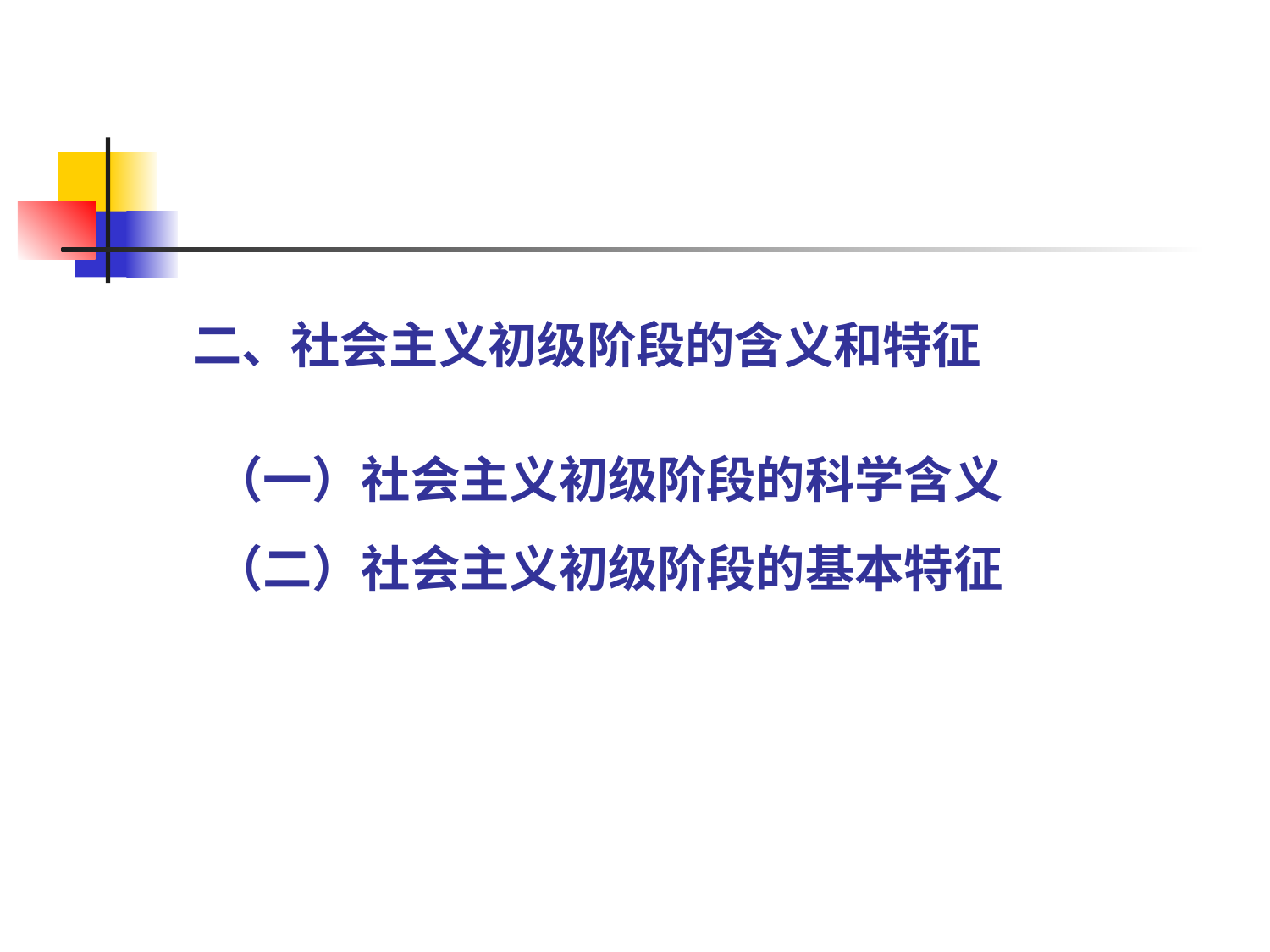

二、社会主义初级阶段的含义和特征
（一）社会主义初级阶段的科学含义
（二）社会主义初级阶段的基本特征